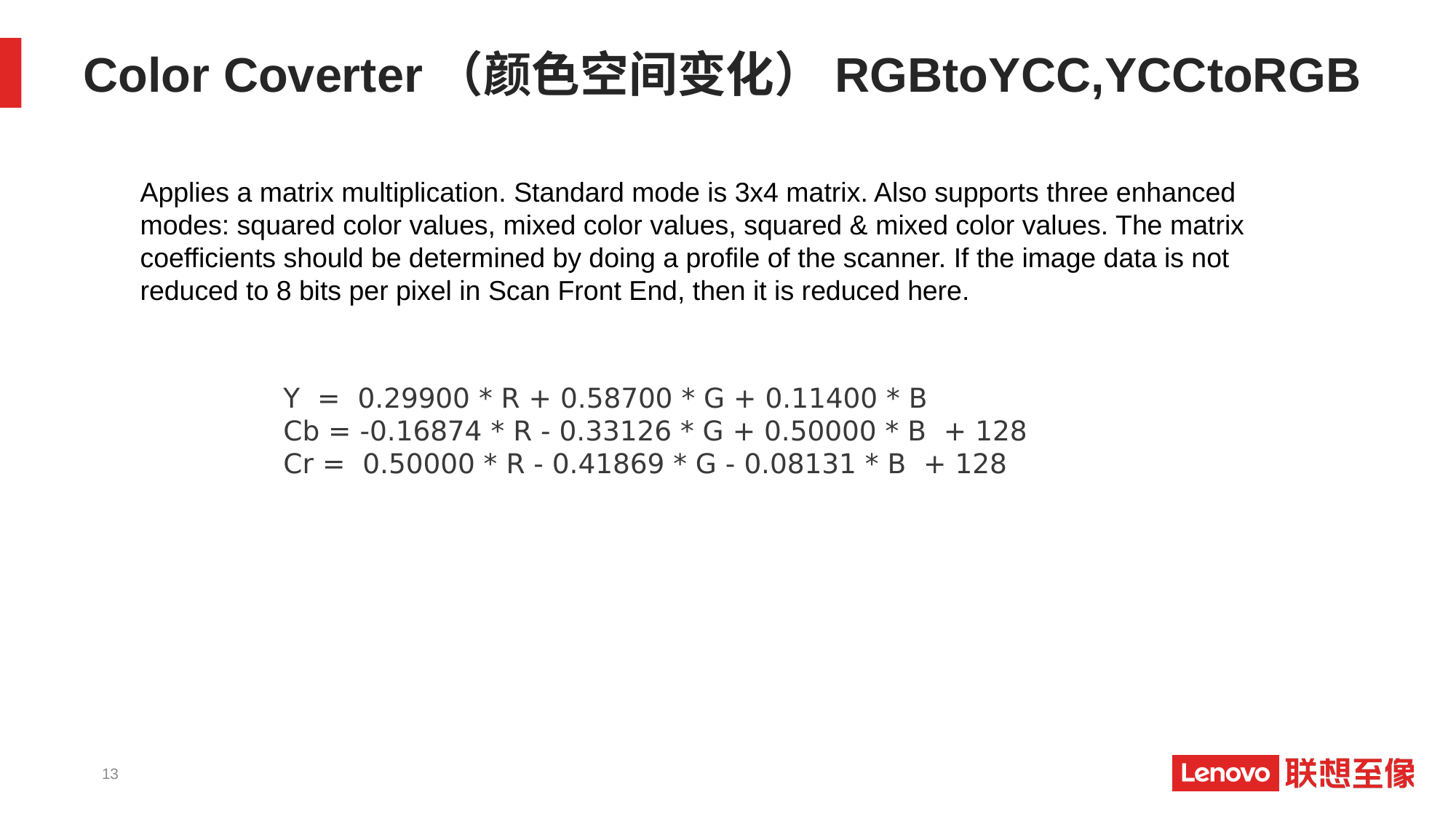

# Color Coverter（颜色空间变化）RGBtoYCC,YCCtoRGB
Applies a matrix multiplication. Standard mode is 3x4 matrix. Also supports three enhanced modes: squared color values, mixed color values, squared & mixed color values. The matrix coefficients should be determined by doing a profile of the scanner. If the image data is not reduced to 8 bits per pixel in Scan Front End, then it is reduced here.
Y  =  0.29900 * R + 0.58700 * G + 0.11400 * B
Cb = -0.16874 * R - 0.33126 * G + 0.50000 * B  + 128
Cr =  0.50000 * R - 0.41869 * G - 0.08131 * B  + 128
13